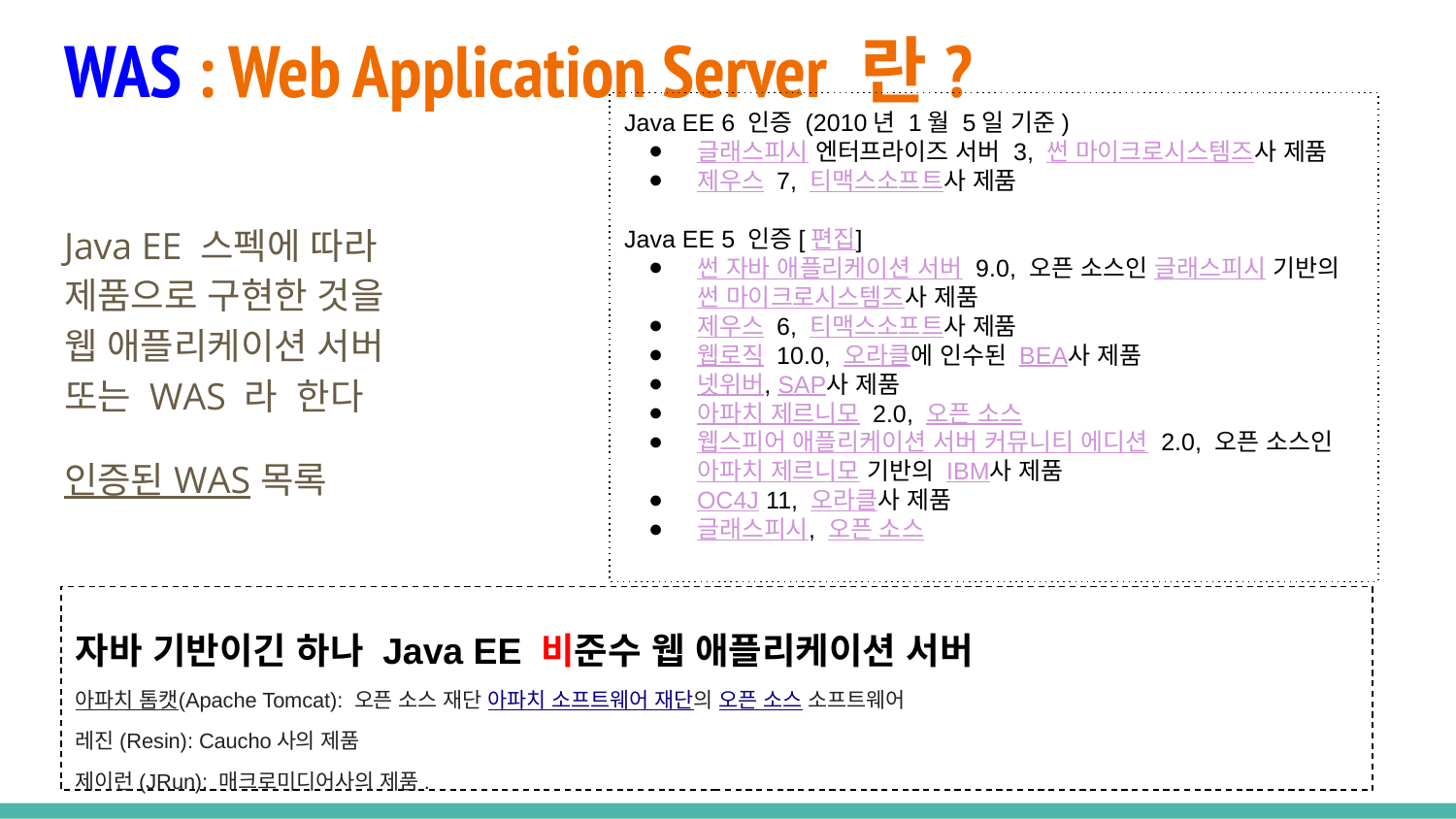

# WAS : Web Application Server 란?
Java EE 6 인증 (2010년 1월 5일 기준)
글래스피시 엔터프라이즈 서버 3, 썬 마이크로시스템즈사 제품
제우스 7, 티맥스소프트사 제품
Java EE 5 인증[편집]
썬 자바 애플리케이션 서버 9.0, 오픈 소스인 글래스피시 기반의 썬 마이크로시스템즈사 제품
제우스 6, 티맥스소프트사 제품
웹로직 10.0, 오라클에 인수된 BEA사 제품
넷위버, SAP사 제품
아파치 제르니모 2.0, 오픈 소스
웹스피어 애플리케이션 서버 커뮤니티 에디션 2.0, 오픈 소스인 아파치 제르니모 기반의 IBM사 제품
OC4J 11, 오라클사 제품
글래스피시, 오픈 소스

Java EE 스펙에 따라 제품으로 구현한 것을 웹 애플리케이션 서버 또는 WAS 라  한다
인증된 WAS 목록

자바 기반이긴 하나 Java EE 비준수 웹 애플리케이션 서버
아파치 톰캣(Apache Tomcat): 오픈 소스 재단 아파치 소프트웨어 재단의 오픈 소스 소프트웨어
레진(Resin): Caucho사의 제품
제이런(JRun): 매크로미디어사의 제품.